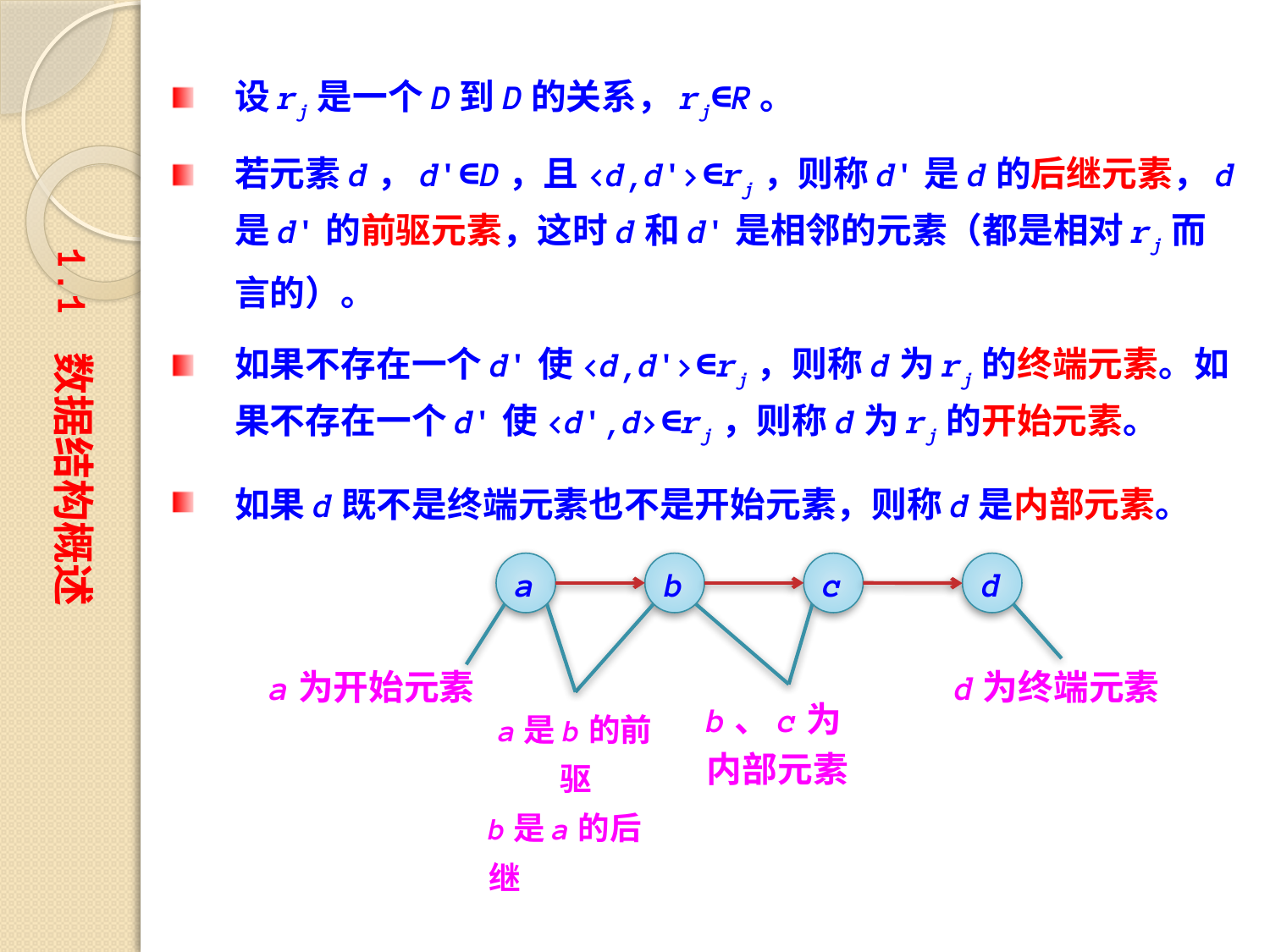

设rj是一个D到D的关系，rj∈R。
若元素d，d'∈D，且<d,d'>∈rj，则称d'是d的后继元素，d是d'的前驱元素，这时d和d'是相邻的元素（都是相对rj而言的）。
如果不存在一个d'使<d,d'>∈rj，则称d为rj的终端元素。如果不存在一个d'使<d',d>∈rj，则称d为rj的开始元素。
如果d既不是终端元素也不是开始元素，则称d是内部元素。
1.1 数据结构概述
a
b
c
d
a是b的前驱
b是a的后继
b、c为内部元素
d为终端元素
a为开始元素